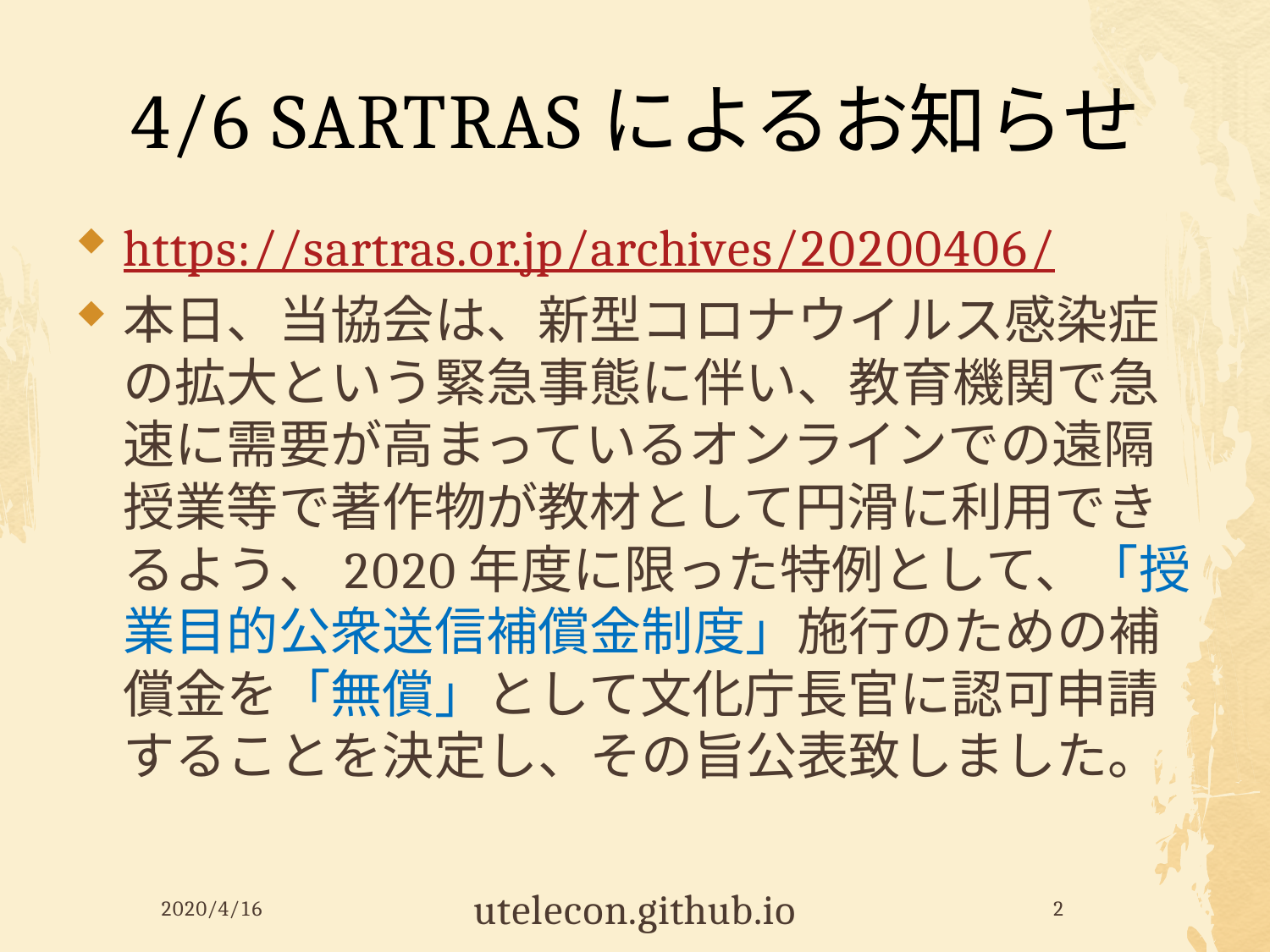

# 4/6 SARTRASによるお知らせ
https://sartras.or.jp/archives/20200406/
本日、当協会は、新型コロナウイルス感染症の拡大という緊急事態に伴い、教育機関で急速に需要が高まっているオンラインでの遠隔授業等で著作物が教材として円滑に利用できるよう、2020年度に限った特例として、「授業目的公衆送信補償金制度」施行のための補償金を「無償」として文化庁長官に認可申請することを決定し、その旨公表致しました。
2020/4/16
utelecon.github.io
2